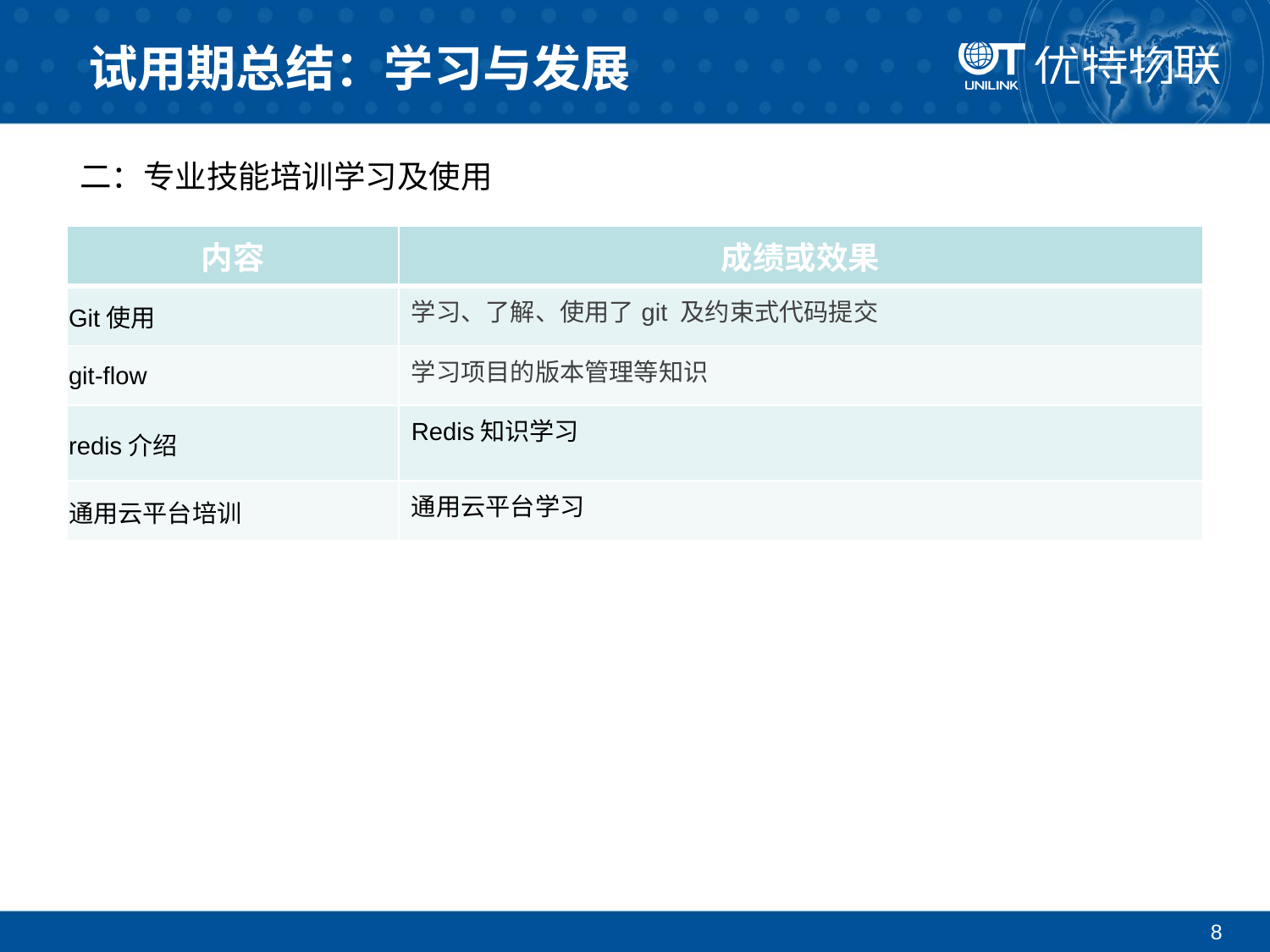

# 试用期总结：学习与发展
二：专业技能培训学习及使用
| 内容 | 成绩或效果 |
| --- | --- |
| Git使用 | 学习、了解、使用了git 及约束式代码提交 |
| git-flow | 学习项目的版本管理等知识 |
| redis介绍 | Redis知识学习 |
| 通用云平台培训 | 通用云平台学习 |

8